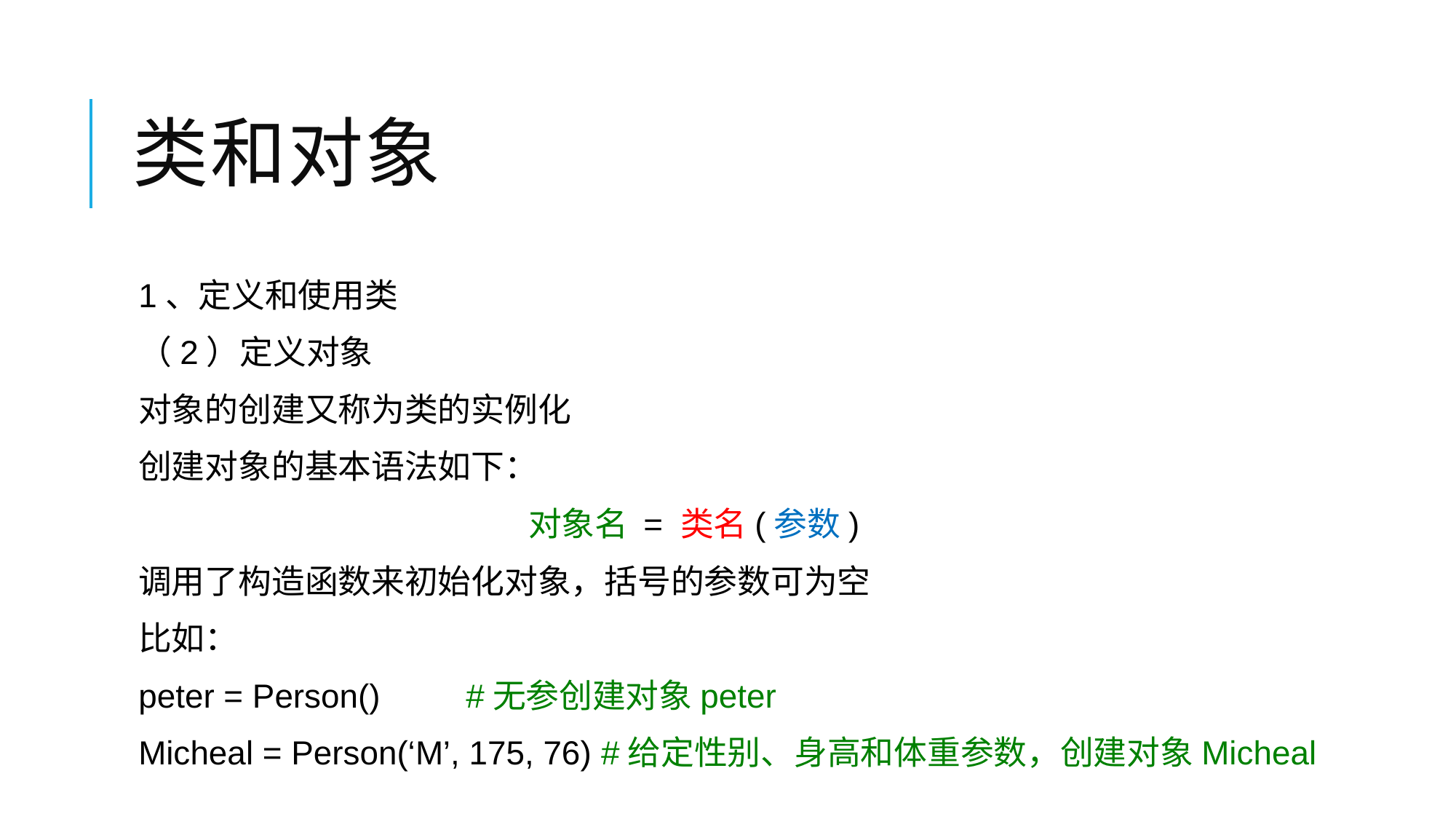

# 类和对象
1、定义和使用类
（2）定义对象
对象的创建又称为类的实例化
创建对象的基本语法如下：
对象名 = 类名(参数)
调用了构造函数来初始化对象，括号的参数可为空
比如：
peter = Person()	#无参创建对象peter
Micheal = Person(‘M’, 175, 76) #给定性别、身高和体重参数，创建对象Micheal